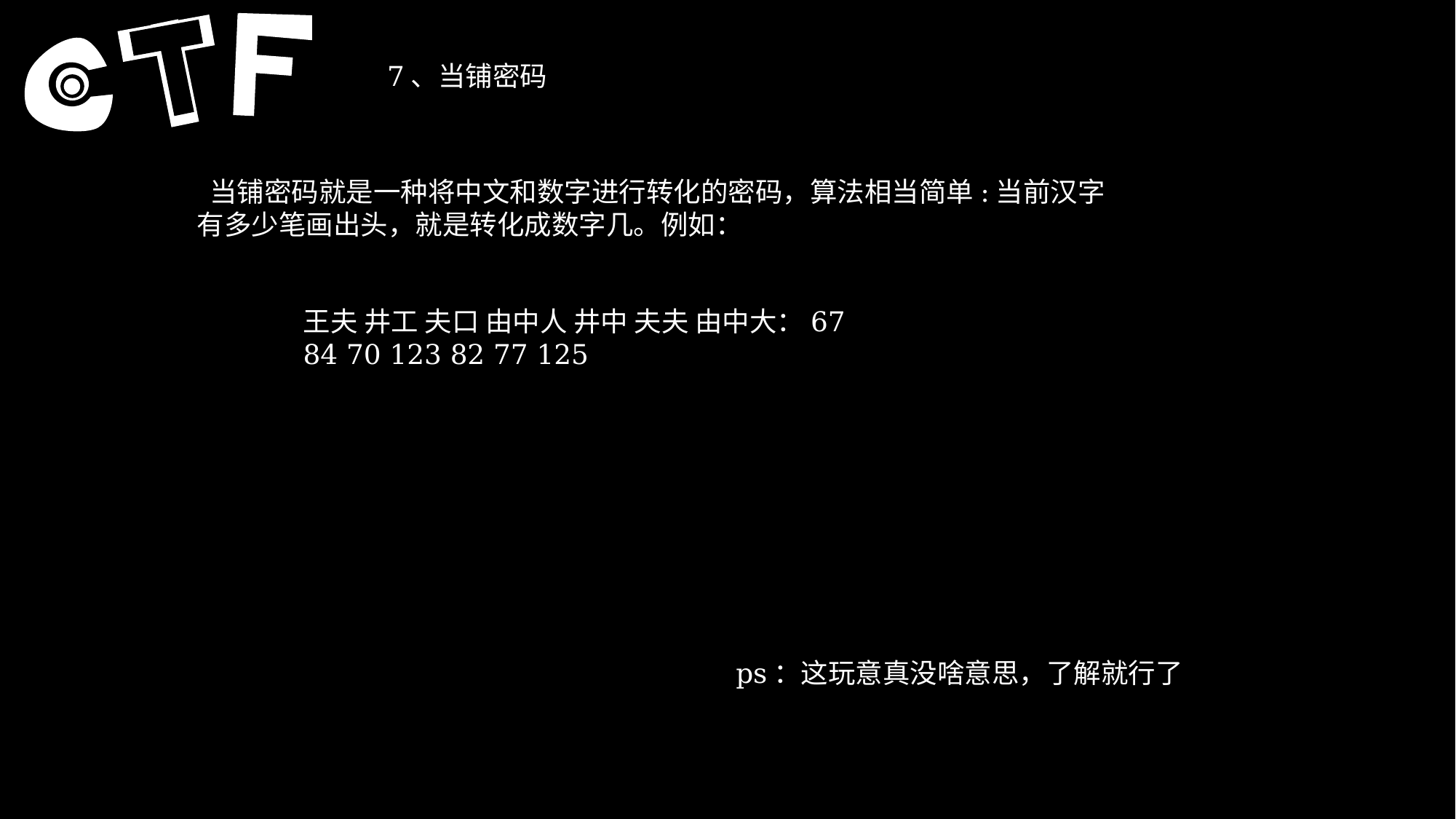

7、当铺密码
 当铺密码就是一种将中文和数字进行转化的密码，算法相当简单:当前汉字有多少笔画出头，就是转化成数字几。例如：
王夫 井工 夫口 由中人 井中 夫夫 由中大：67 84 70 123 82 77 125
RI

ps：这玩意真没啥意思，了解就行了